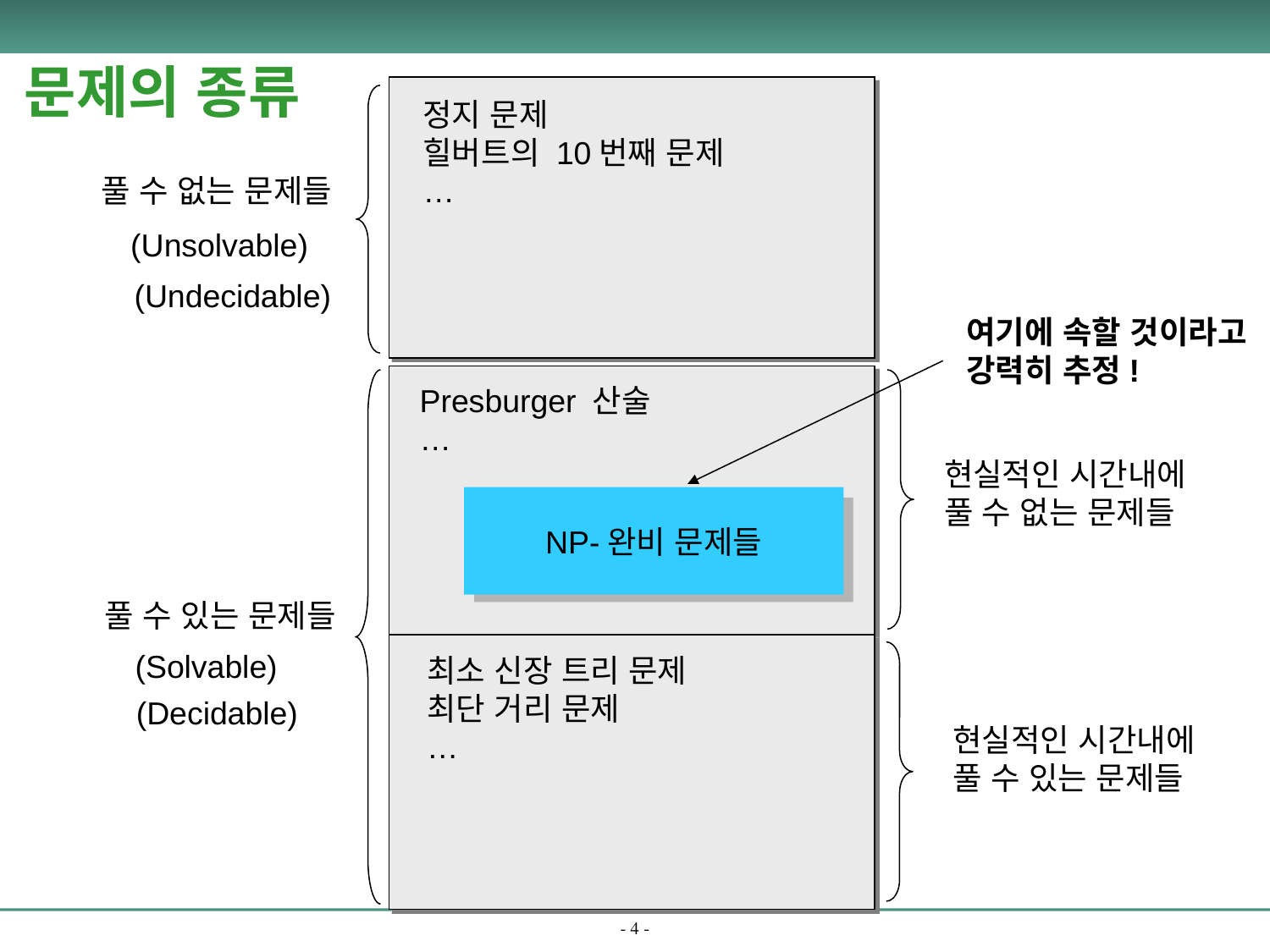

문제의 종류

정지 문제
힐버트의 10번째 문제
…
풀 수 없는 문제들
(Unsolvable)
(Undecidable)
여기에 속할 것이라고
강력히 추정!

Presburger 산술
…
현실적인 시간내에
풀 수 없는 문제들
NP-완비 문제들
풀 수 있는 문제들

(Solvable)

최소 신장 트리 문제
최단 거리 문제
…
(Decidable)
현실적인 시간내에
풀 수 있는 문제들